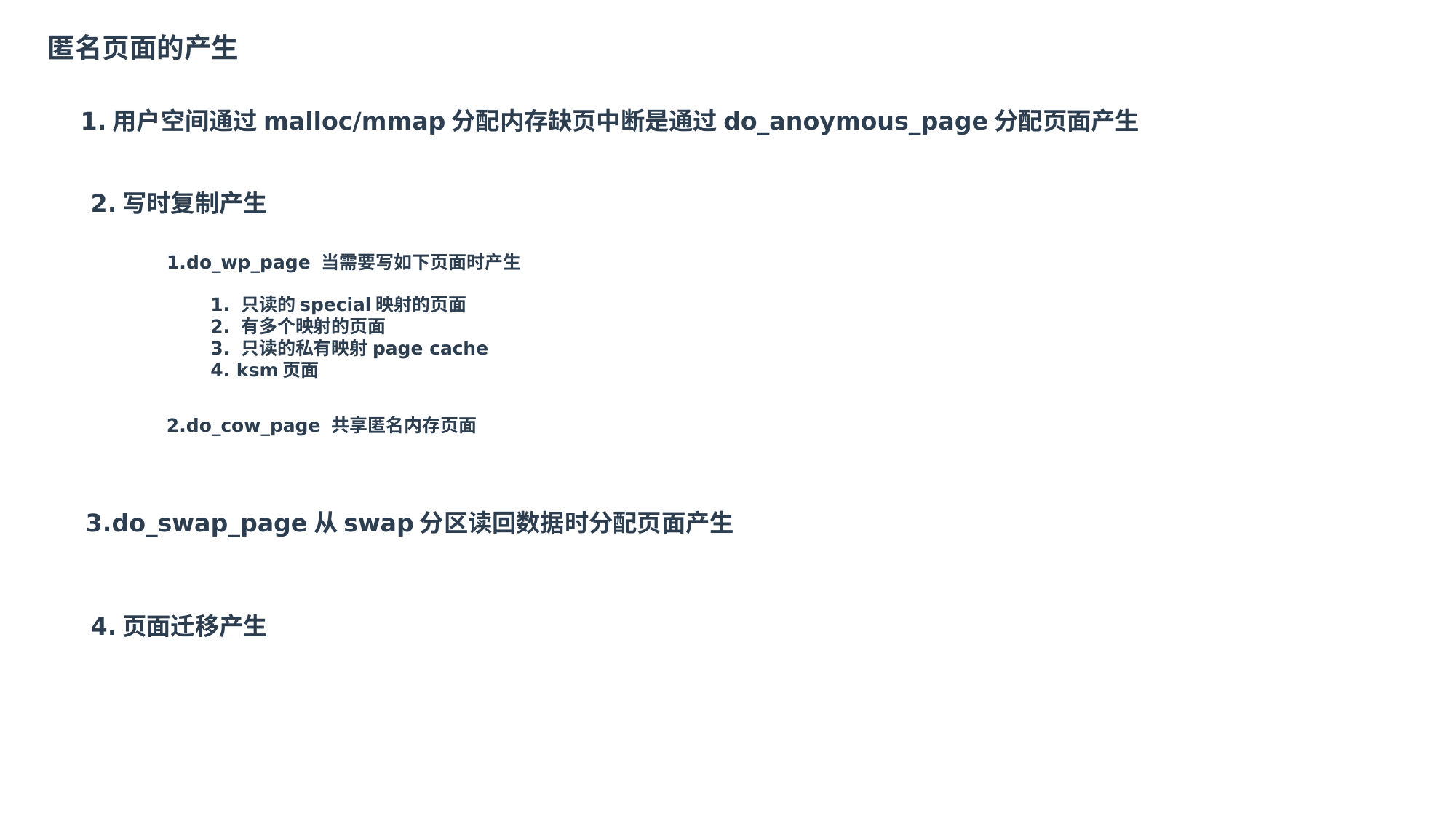

匿名页面的产生
1.用户空间通过malloc/mmap分配内存缺页中断是通过do_anoymous_page分配页面产生
2.写时复制产生
1.do_wp_page 当需要写如下页面时产生
1. 只读的special映射的页面
2. 有多个映射的页面
3. 只读的私有映射page cache
4. ksm页面
2.do_cow_page 共享匿名内存页面
3.do_swap_page从swap分区读回数据时分配页面产生
4.页面迁移产生